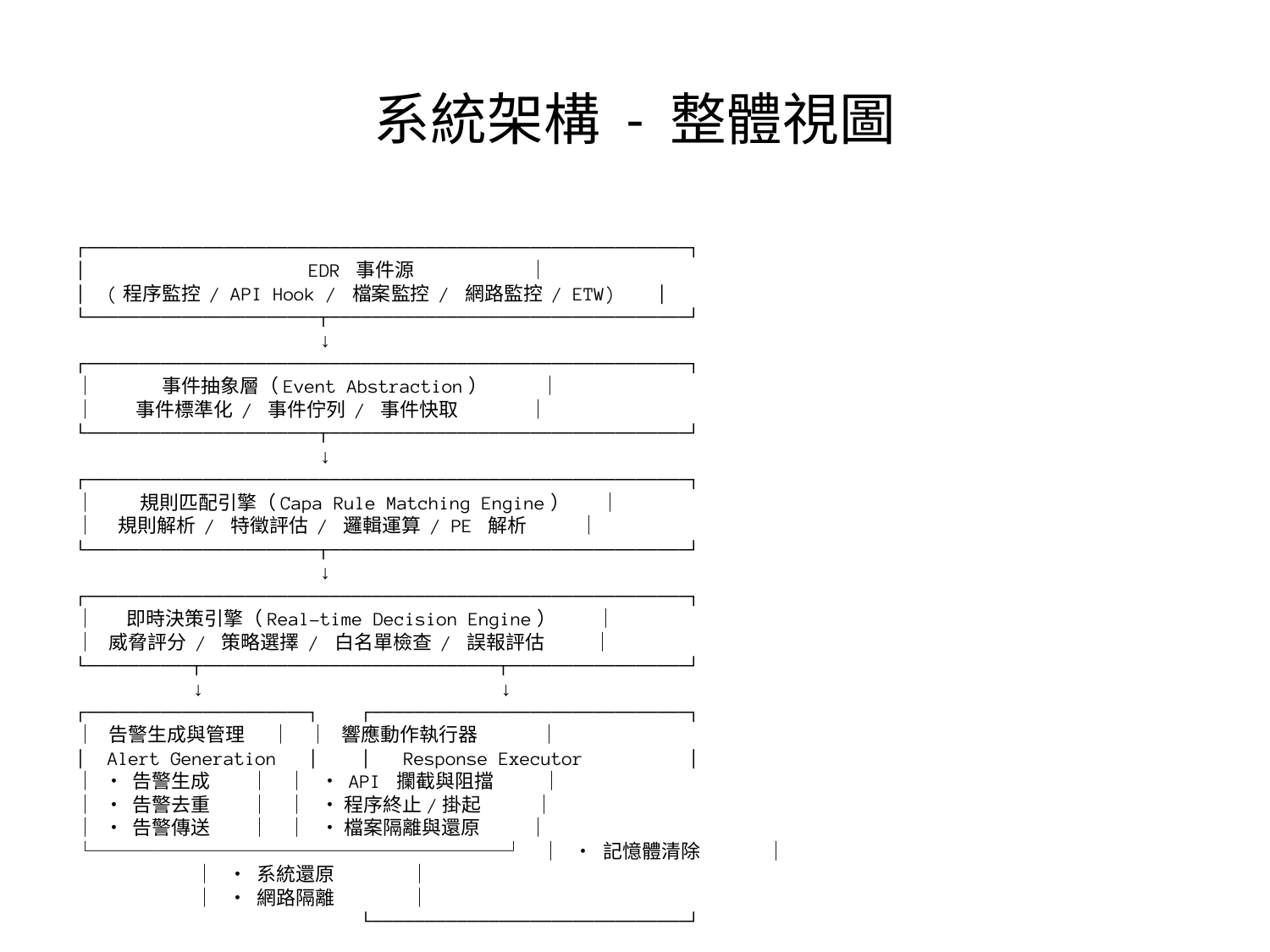

# 系統架構 - 整體視圖
┌─────────────────────────────────────────────────────────┐
│                     EDR 事件源                          │
│  (程序監控 / API Hook / 檔案監控 / 網路監控 / ETW)    │
└──────────────────────┬──────────────────────────────────┘
                       ↓
┌─────────────────────────────────────────────────────────┐
│              事件抽象層（Event Abstraction）            │
│        事件標準化 / 事件佇列 / 事件快取                │
└──────────────────────┬──────────────────────────────────┘
                       ↓
┌─────────────────────────────────────────────────────────┐
│         規則匹配引擎（Capa Rule Matching Engine）       │
│    規則解析 / 特徵評估 / 邏輯運算 / PE 解析            │
└──────────────────────┬──────────────────────────────────┘
                       ↓
┌─────────────────────────────────────────────────────────┐
│      即時決策引擎（Real-time Decision Engine）         │
│  威脅評分 / 策略選擇 / 白名單檢查 / 誤報評估           │
└──────────┬────────────────────────────┬─────────────────┘
           ↓                            ↓
┌─────────────────────┐    ┌──────────────────────────────┐
│  告警生成與管理      │    │   響應動作執行器              │
│  Alert Generation   │    │   Response Executor          │
│  • 告警生成         │    │   • API 攔截與阻擋           │
│  • 告警去重         │    │   • 程序終止/掛起            │
│  • 告警傳送         │    │   • 檔案隔離與還原           │
└─────────────────────┘    │   • 記憶體清除               │
                           │   • 系統還原                 │
                           │   • 網路隔離                 │
                           └──────────────────────────────┘